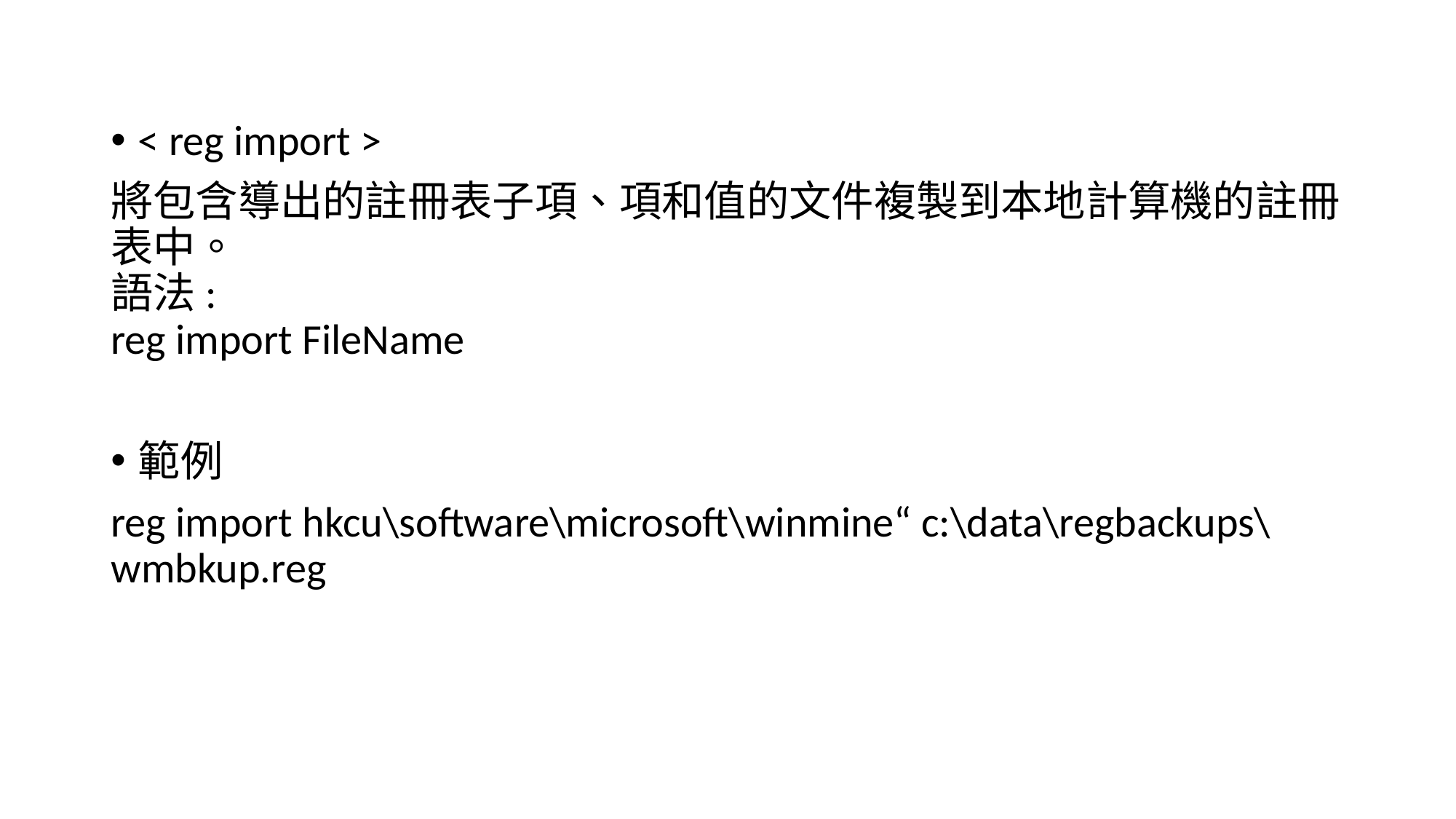

< reg import >
將包含導出的註冊表子項、項和值的文件複製到本地計算機的註冊表中。
語法:
reg import FileName

範例
reg import hkcu\software\microsoft\winmine“ c:\data\regbackups\wmbkup.reg